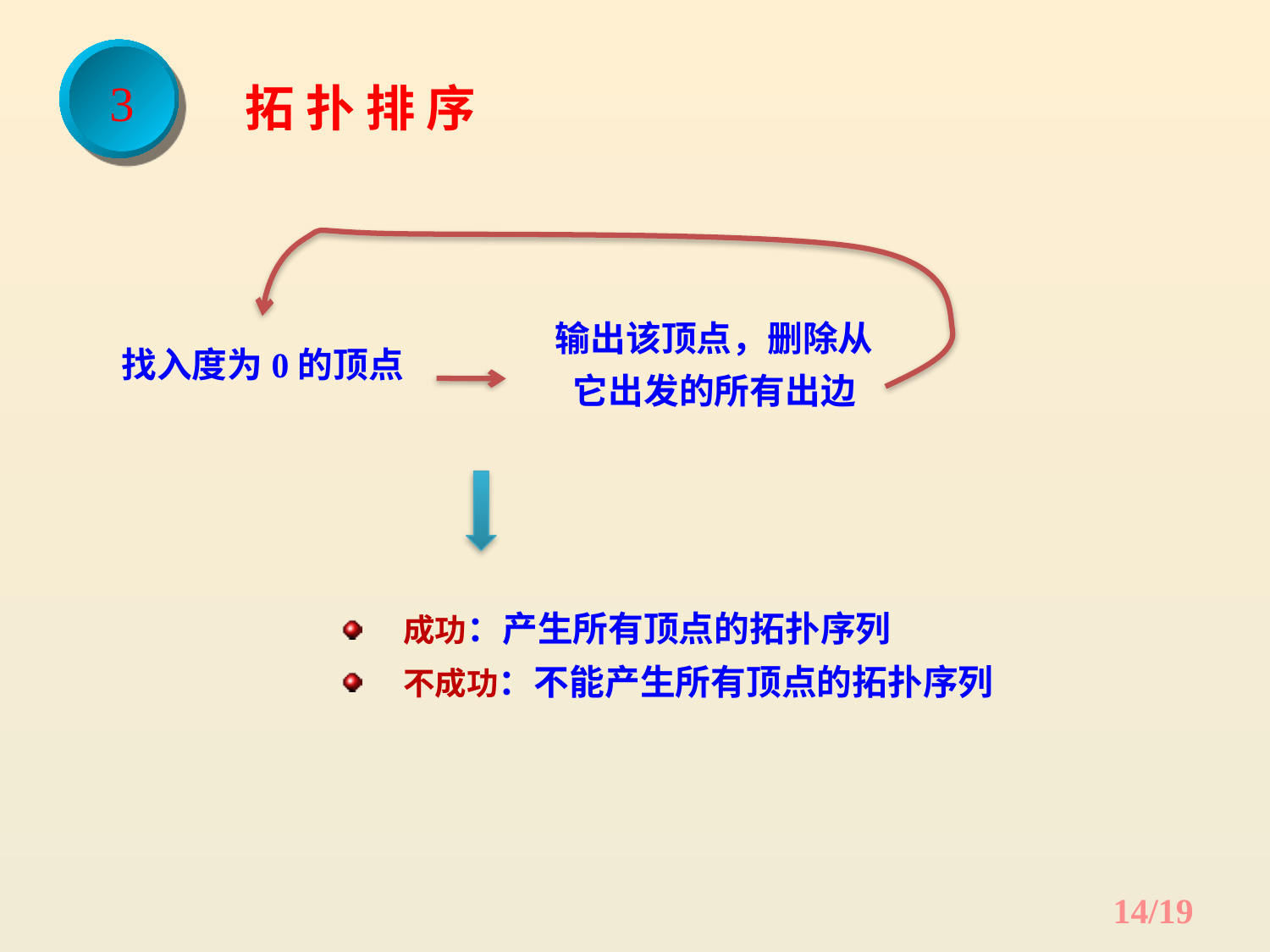

3
  拓 扑 排 序

输出该顶点，删除从它出发的所有出边
找入度为0的顶点

成功：产生所有顶点的拓扑序列
不成功：不能产生所有顶点的拓扑序列
14/19